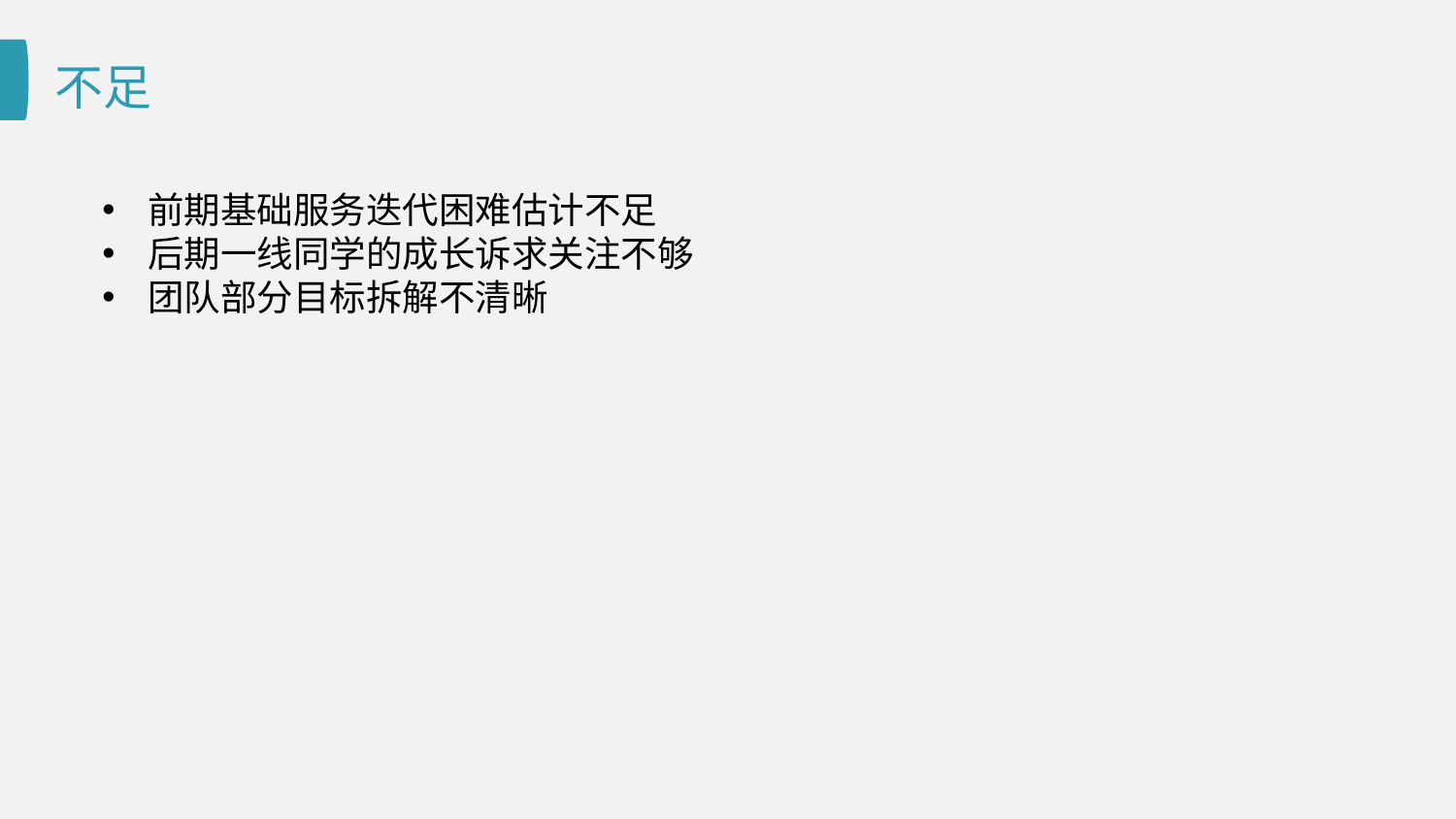

# 不足
前期基础服务迭代困难估计不足
后期一线同学的成长诉求关注不够
团队部分目标拆解不清晰